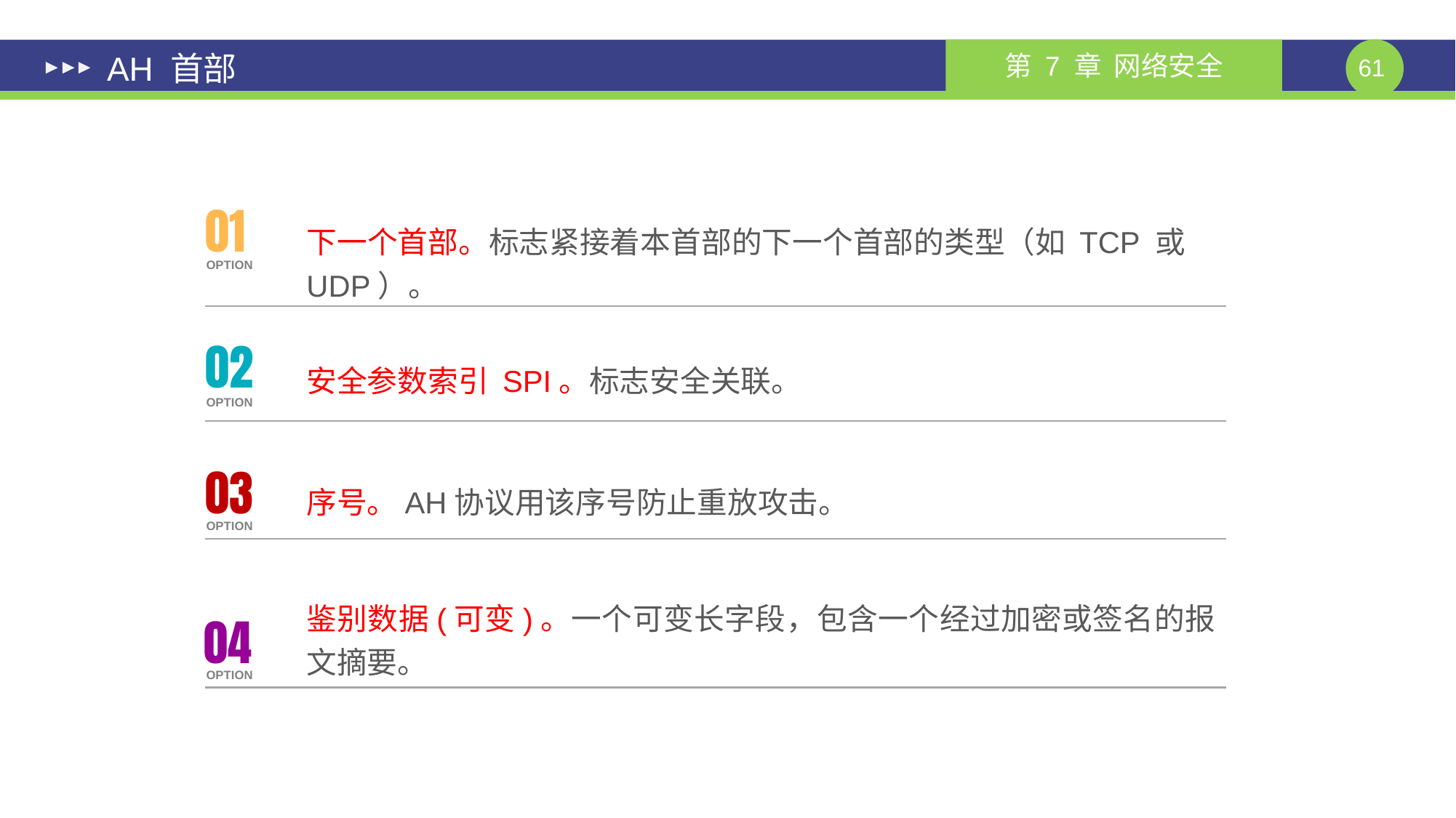

# AH 首部
01
OPTION
下一个首部。标志紧接着本首部的下一个首部的类型（如 TCP 或 UDP）。
02
OPTION
安全参数索引 SPI。标志安全关联。
03
OPTION
序号。AH协议用该序号防止重放攻击。
鉴别数据(可变)。一个可变长字段，包含一个经过加密或签名的报文摘要。
04
OPTION